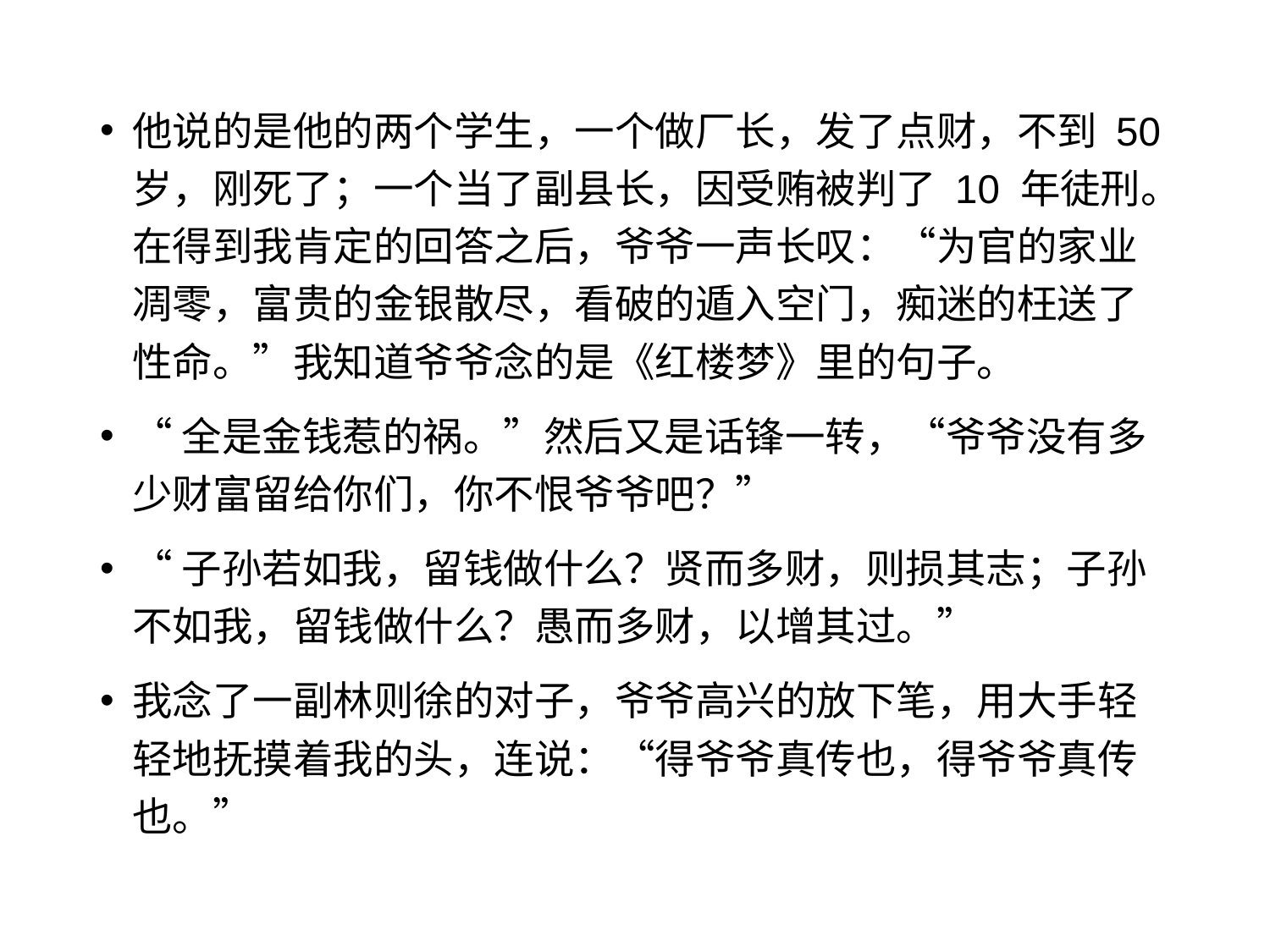

他说的是他的两个学生，一个做厂长，发了点财，不到 50 岁，刚死了；一个当了副县长，因受贿被判了 10 年徒刑。在得到我肯定的回答之后，爷爷一声长叹：“为官的家业凋零，富贵的金银散尽，看破的遁入空门，痴迷的枉送了性命。”我知道爷爷念的是《红楼梦》里的句子。
“全是金钱惹的祸。”然后又是话锋一转，“爷爷没有多少财富留给你们，你不恨爷爷吧？”
“子孙若如我，留钱做什么？贤而多财，则损其志；子孙不如我，留钱做什么？愚而多财，以增其过。”
我念了一副林则徐的对子，爷爷高兴的放下笔，用大手轻轻地抚摸着我的头，连说：“得爷爷真传也，得爷爷真传也。”